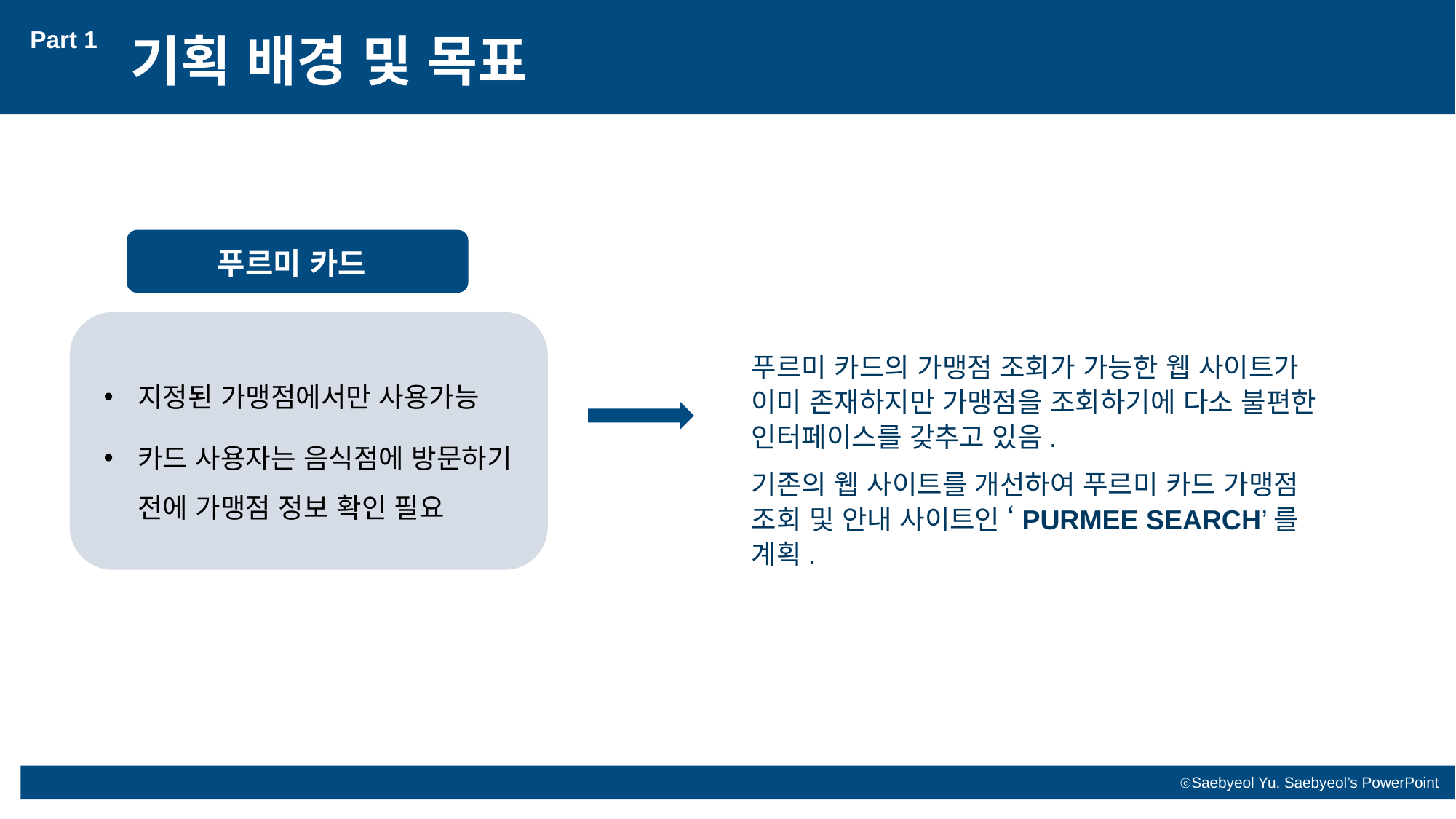

Part 1
기획 배경 및 목표

푸르미 카드

푸르미 카드의 가맹점 조회가 가능한 웹 사이트가 이미 존재하지만 가맹점을 조회하기에 다소 불편한 인터페이스를 갖추고 있음.
기존의 웹 사이트를 개선하여 푸르미 카드 가맹점 조회 및 안내 사이트인 ‘PURMEE SEARCH’를 계획.
지정된 가맹점에서만 사용가능
카드 사용자는 음식점에 방문하기 전에 가맹점 정보 확인 필요